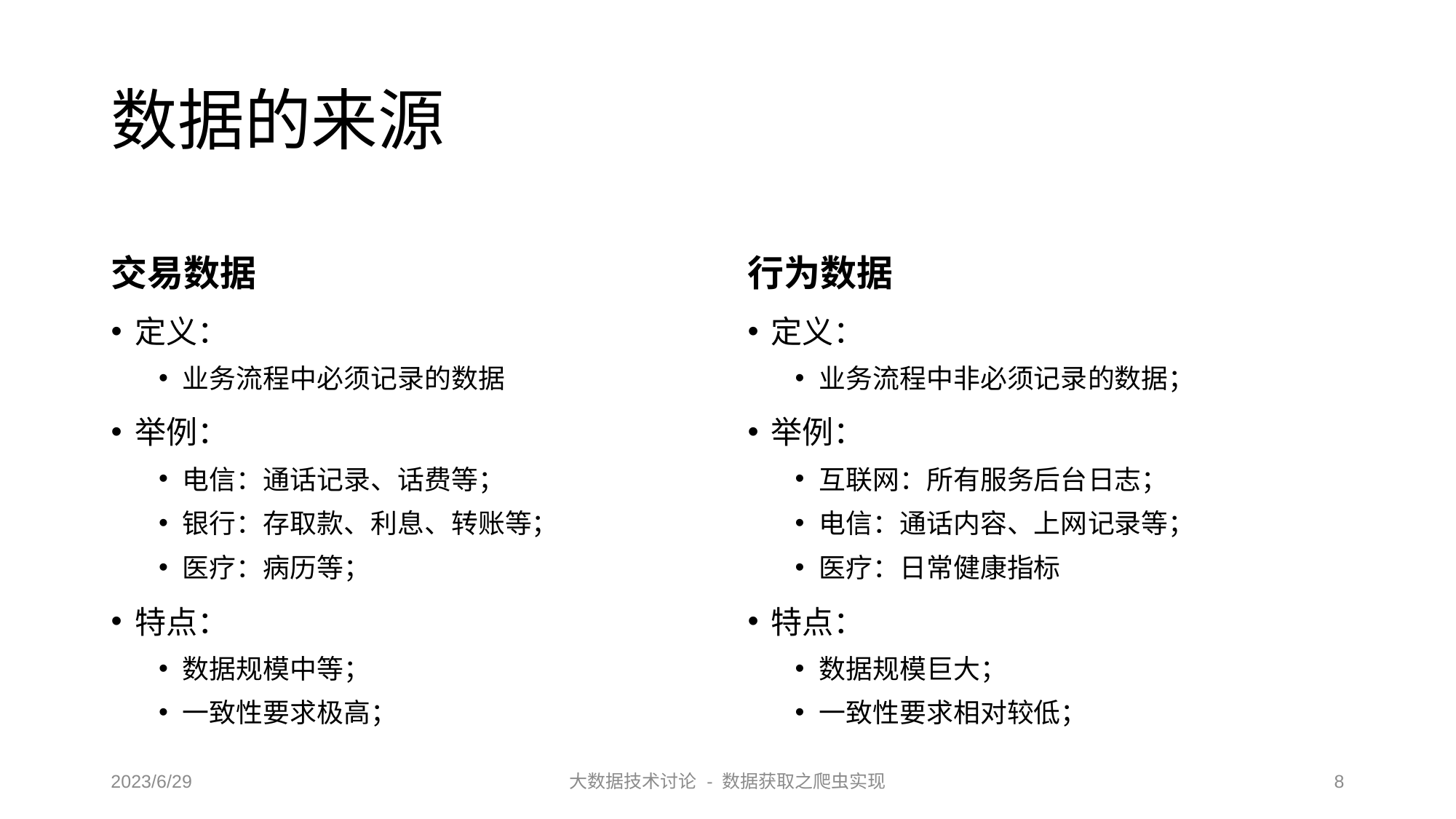

# 数据的来源
交易数据
行为数据
定义：
业务流程中必须记录的数据
举例：
电信：通话记录、话费等；
银行：存取款、利息、转账等；
医疗：病历等；
特点：
数据规模中等；
一致性要求极高；
定义：
业务流程中非必须记录的数据；
举例：
互联网：所有服务后台日志；
电信：通话内容、上网记录等；
医疗：日常健康指标
特点：
数据规模巨大；
一致性要求相对较低；
2023/6/29
大数据技术讨论 - 数据获取之爬虫实现
8